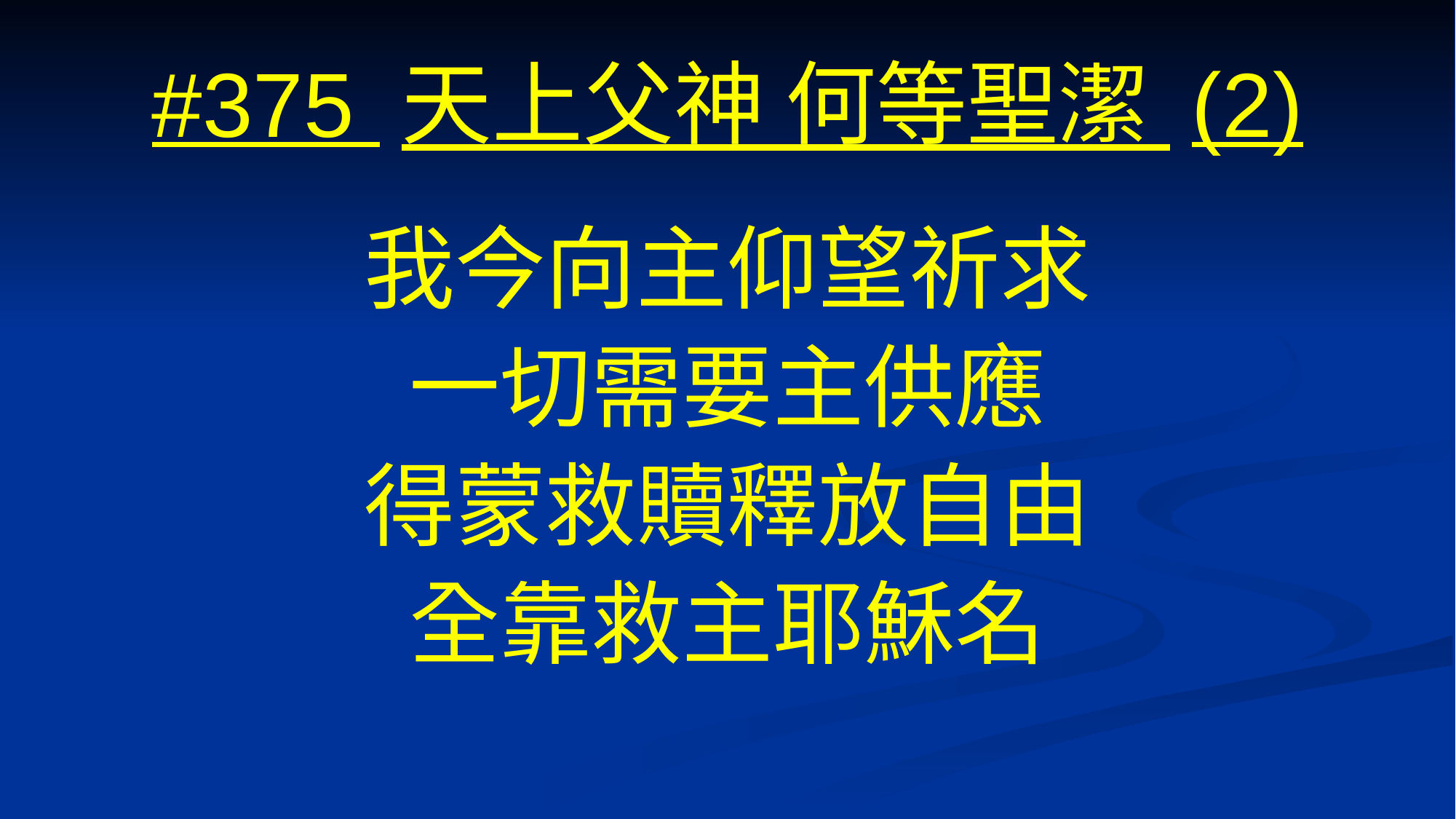

# #375 天上父神 何等聖潔 (2)
我今向主仰望祈求
一切需要主供應
得蒙救贖釋放自由
全靠救主耶穌名